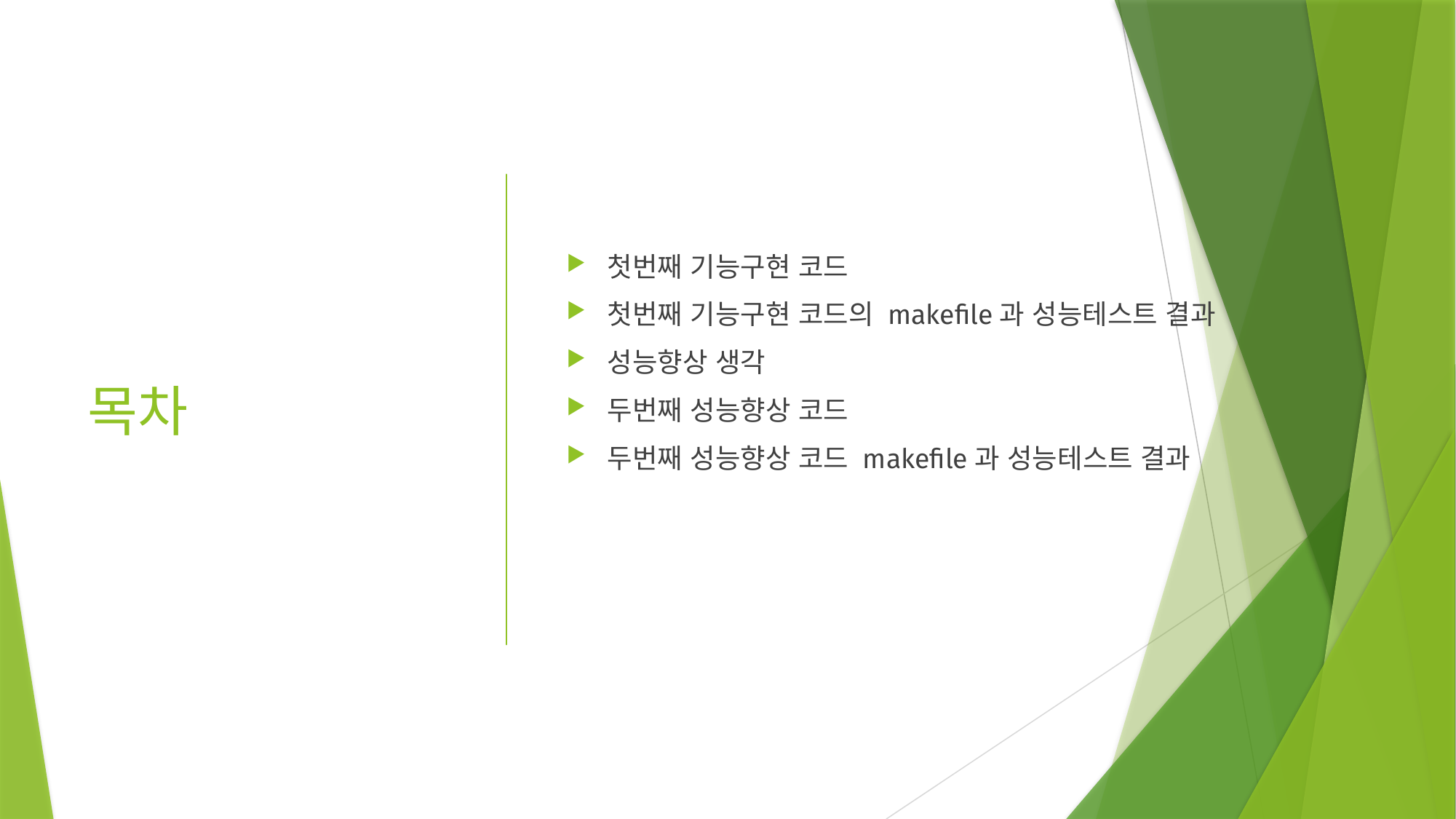

# 목차
첫번째 기능구현 코드
첫번째 기능구현 코드의 makefile과 성능테스트 결과
성능향상 생각
두번째 성능향상 코드
두번째 성능향상 코드 makefile과 성능테스트 결과